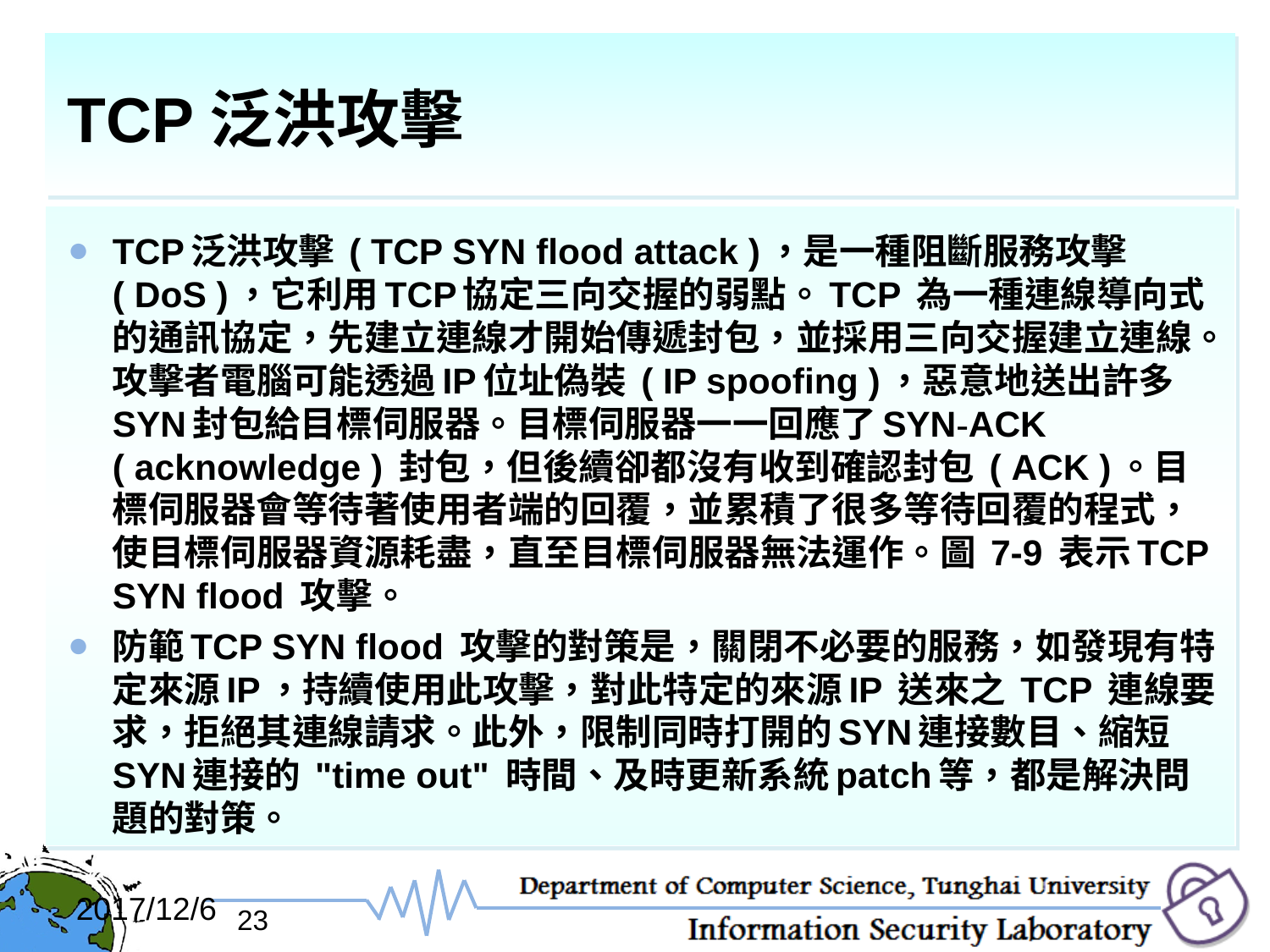

# TCP泛洪攻擊
TCP泛洪攻擊 ( TCP SYN flood attack )，是一種阻斷服務攻擊( DoS )，它利用TCP協定三向交握的弱點。TCP 為一種連線導向式的通訊協定，先建立連線才開始傳遞封包，並採用三向交握建立連線。攻擊者電腦可能透過IP位址偽裝 ( IP spoofing )，惡意地送出許多SYN封包給目標伺服器。目標伺服器一一回應了SYN-ACK ( acknowledge ) 封包，但後續卻都沒有收到確認封包 ( ACK )。目標伺服器會等待著使用者端的回覆，並累積了很多等待回覆的程式，使目標伺服器資源耗盡，直至目標伺服器無法運作。圖 7-9 表示TCP SYN flood 攻擊。
防範TCP SYN flood 攻擊的對策是，關閉不必要的服務，如發現有特定來源IP，持續使用此攻擊，對此特定的來源IP 送來之 TCP 連線要求，拒絕其連線請求。此外，限制同時打開的SYN連接數目、縮短SYN連接的 "time out" 時間、及時更新系統patch等，都是解決問題的對策。
2017/12/6
23